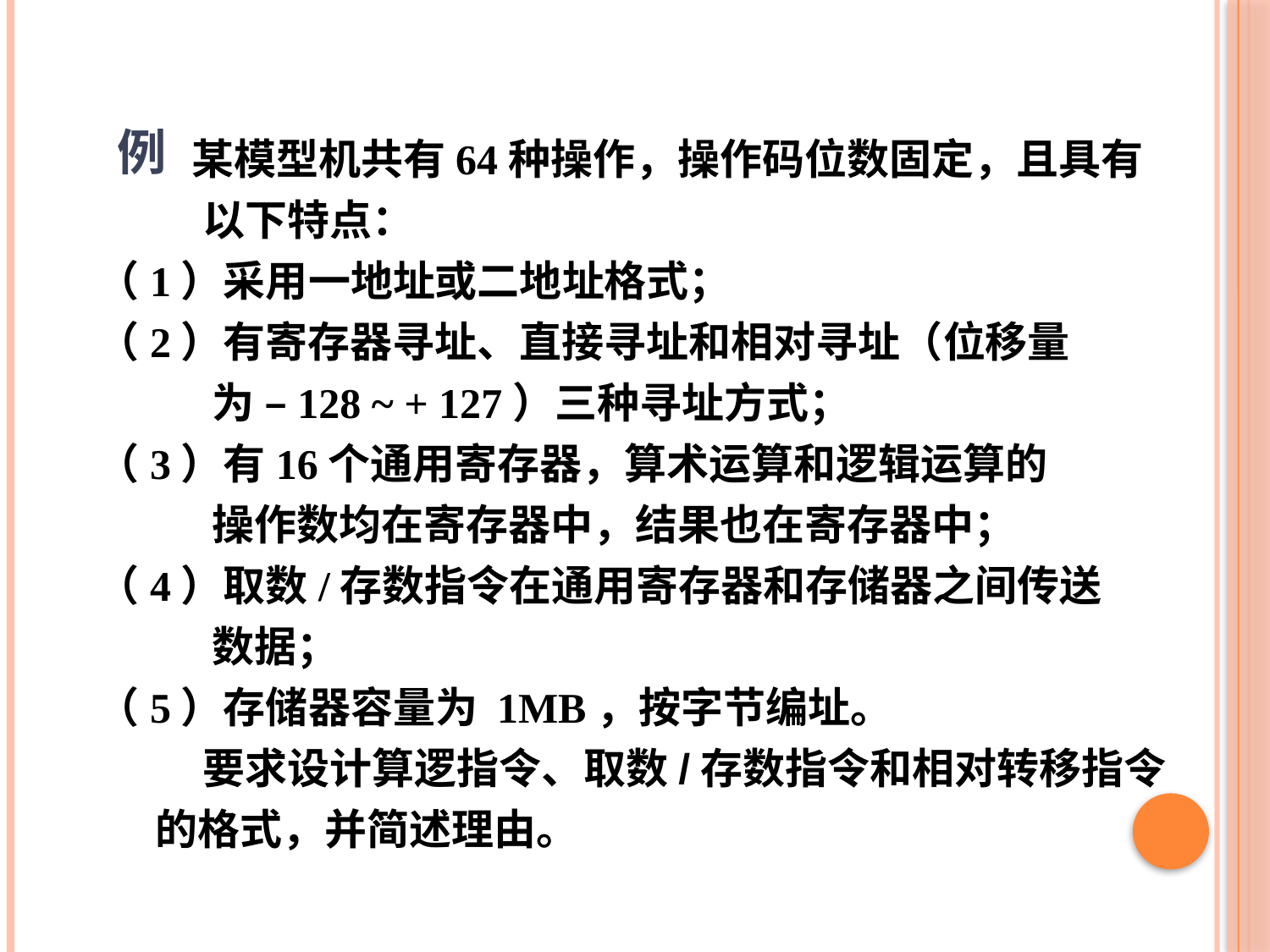

例
　　 某模型机共有64种操作，操作码位数固定，且具有
          以下特点：
（1）采用一地址或二地址格式；
（2）有寄存器寻址、直接寻址和相对寻址（位移量
           为 –128 ~ + 127）三种寻址方式；
（3）有16个通用寄存器，算术运算和逻辑运算的
           操作数均在寄存器中，结果也在寄存器中；
（4）取数/存数指令在通用寄存器和存储器之间传送
           数据；
（5）存储器容量为 1MB，按字节编址。
          要求设计算逻指令、取数/存数指令和相对转移指令
     的格式，并简述理由。